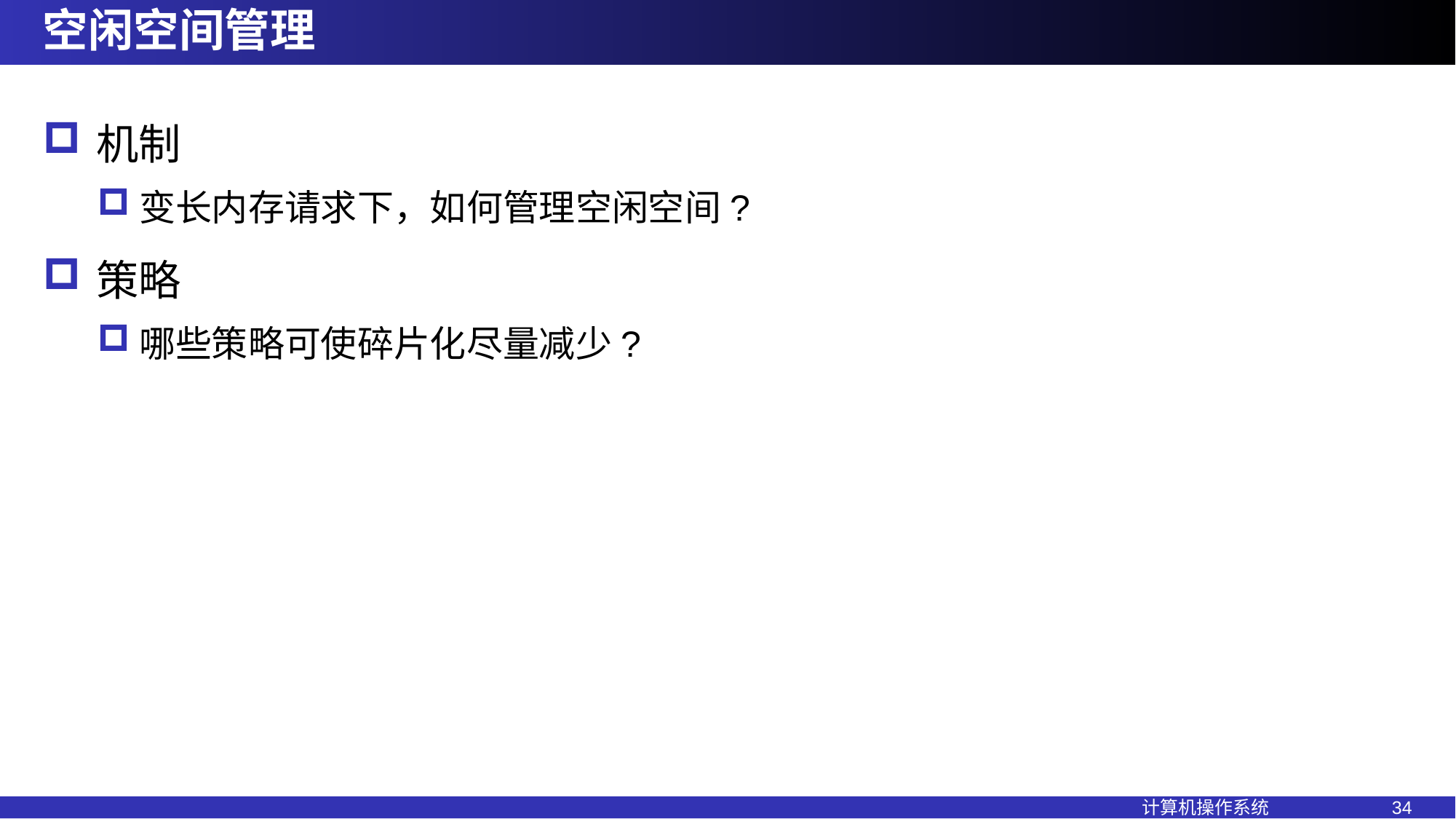

# 空闲空间管理
机制
变长内存请求下，如何管理空闲空间?
策略
哪些策略可使碎片化尽量减少?
计算机操作系统                     34